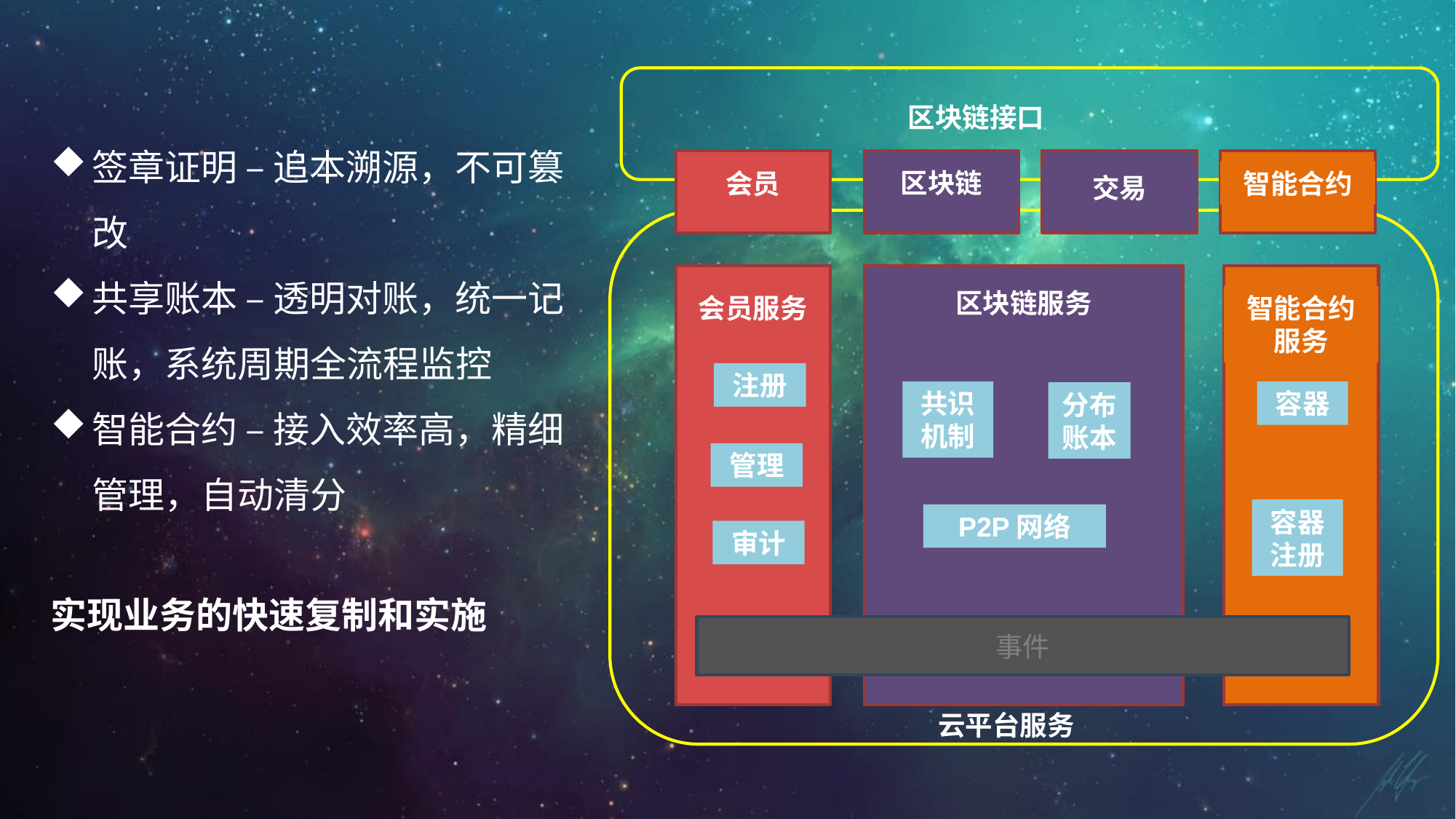

区块链接口

交易

区块链

会员

智能合约

会员服务

智能合约
服务

区块链服务
云平台服务
注册
共识机制
容器
分布账本
管理
容器注册
P2P网络
审计
事件
签章证明 – 追本溯源，不可篡改
共享账本 – 透明对账，统一记账，系统周期全流程监控
智能合约 – 接入效率高，精细管理，自动清分

实现业务的快速复制和实施